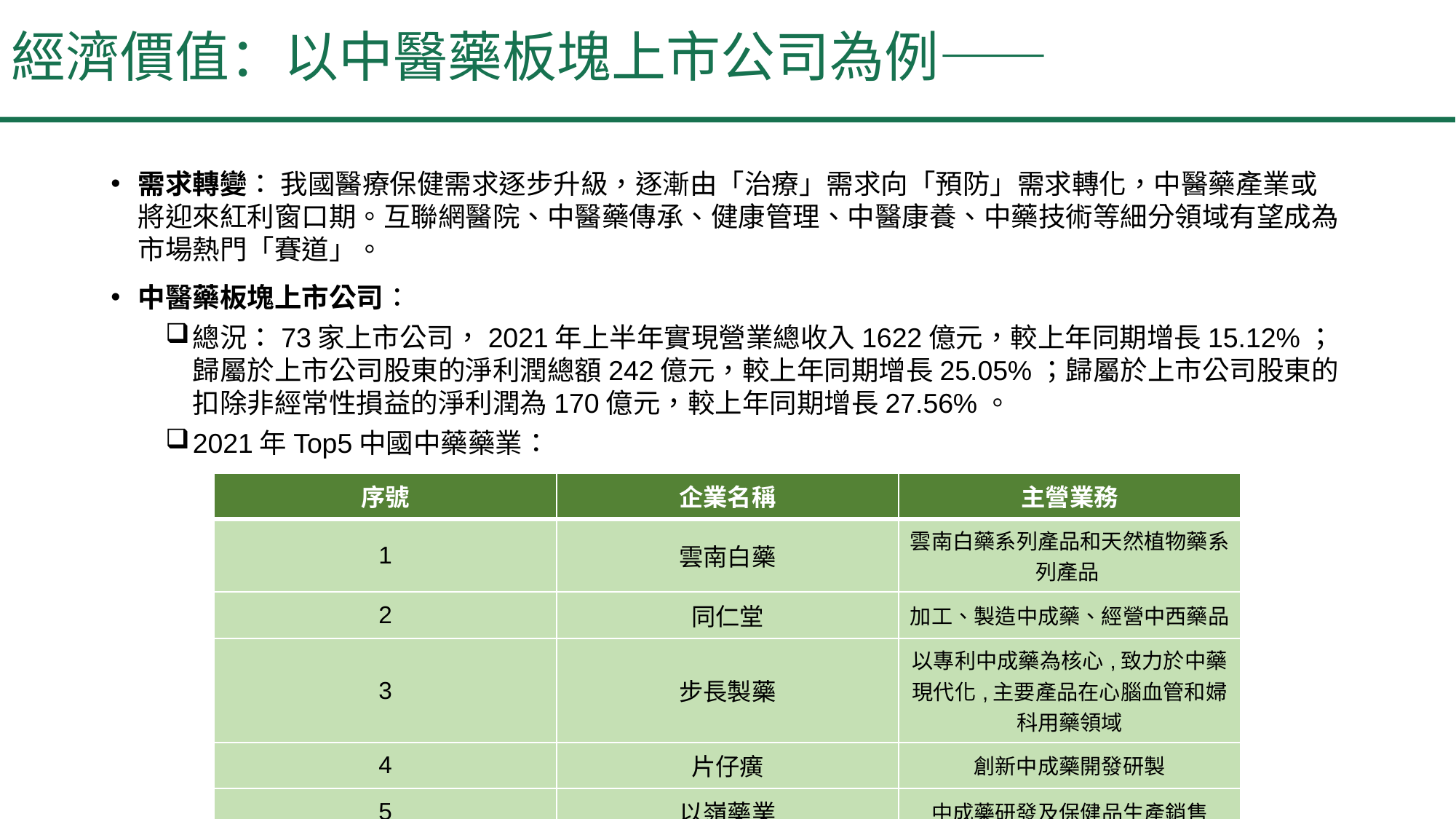

經濟價值：以中醫藥板塊上市公司為例——
需求轉變： 我國醫療保健需求逐步升級，逐漸由「治療」需求向「預防」需求轉化，中醫藥產業或將迎來紅利窗口期。互聯網醫院、中醫藥傳承、健康管理、中醫康養、中藥技術等細分領域有望成為市場熱門「賽道」。
中醫藥板塊上市公司：
總況：73家上市公司，2021年上半年實現營業總收入1622億元，較上年同期增長15.12%；歸屬於上市公司股東的淨利潤總額242億元，較上年同期增長25.05%；歸屬於上市公司股東的扣除非經常性損益的淨利潤為170億元，較上年同期增長27.56%。
2021年Top5中國中藥藥業：
| 序號 | 企業名稱 | 主營業務 |
| --- | --- | --- |
| 1 | 雲南白藥 | 雲南白藥系列產品和天然植物藥系列產品 |
| 2 | 同仁堂 | 加工、製造中成藥、經營中西藥品 |
| 3 | 步長製藥 | 以專利中成藥為核心,致力於中藥現代化,主要產品在心腦血管和婦科用藥領域 |
| 4 | 片仔癀 | 創新中成藥開發研製 |
| 5 | 以嶺藥業 | 中成藥研發及保健品生產銷售 |